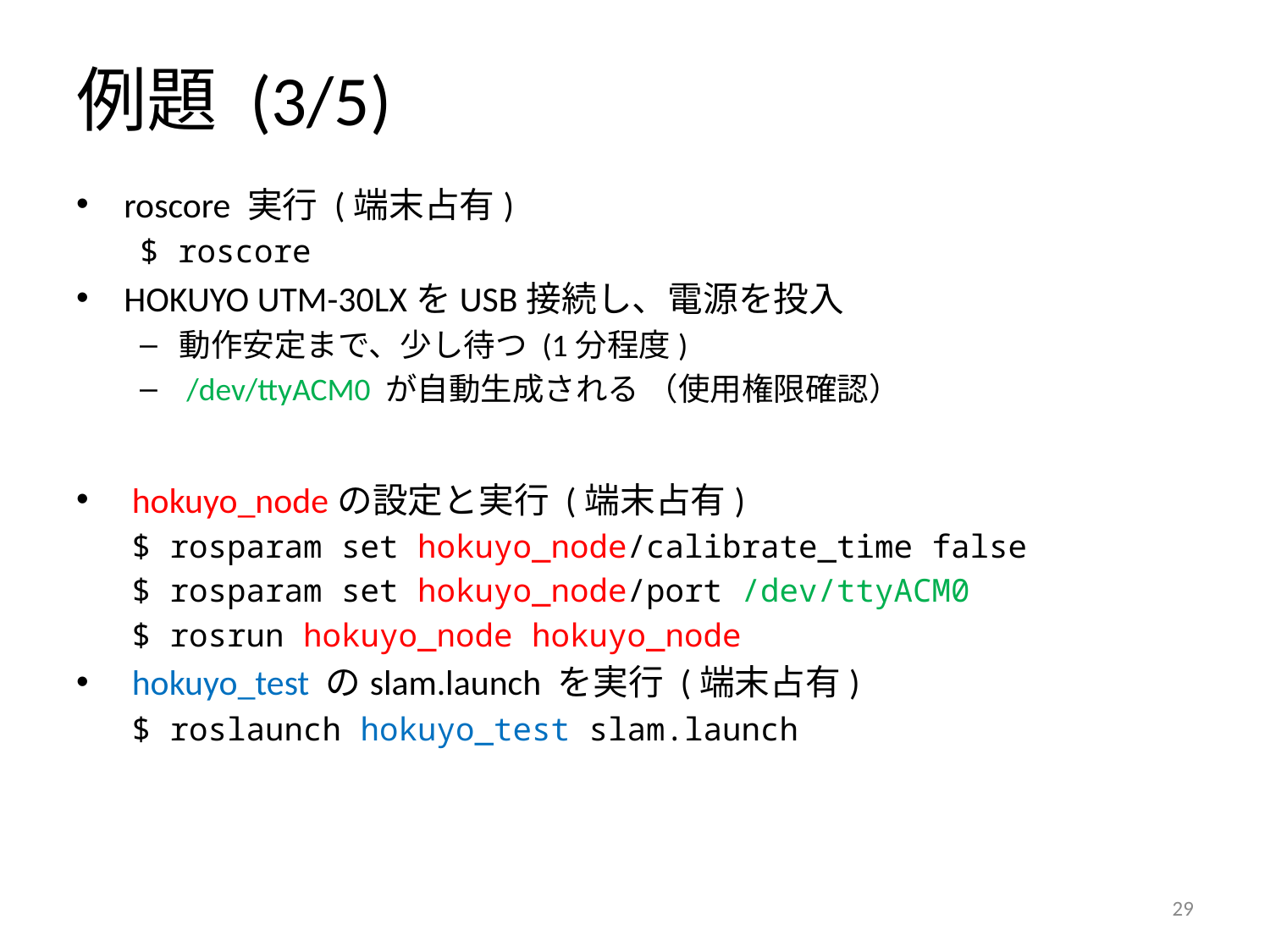

# 例題 (3/5)
roscore 実行 (端末占有)
$ roscore
HOKUYO UTM-30LXをUSB接続し、電源を投入
動作安定まで、少し待つ (1分程度)
 /dev/ttyACM0 が自動生成される （使用権限確認）

 hokuyo_nodeの設定と実行 (端末占有)
$ rosparam set hokuyo_node/calibrate_time false
$ rosparam set hokuyo_node/port /dev/ttyACM0
$ rosrun hokuyo_node hokuyo_node
 hokuyo_test のslam.launch を実行 (端末占有)
$ roslaunch hokuyo_test slam.launch

29